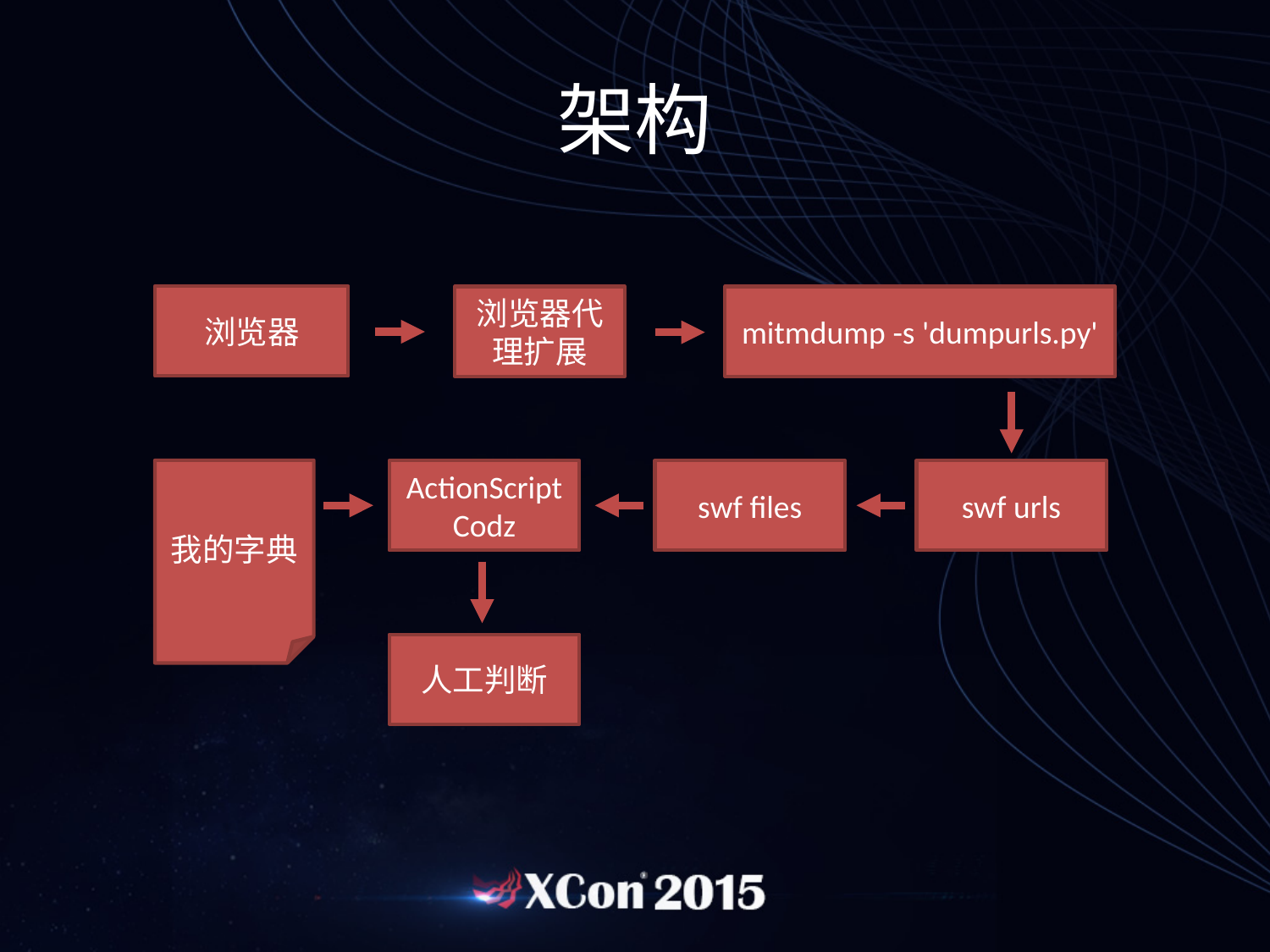

# 架构
浏览器
mitmdump -s 'dumpurls.py'
浏览器代理扩展
我的字典
ActionScript
Codz
swf files
swf urls
人工判断